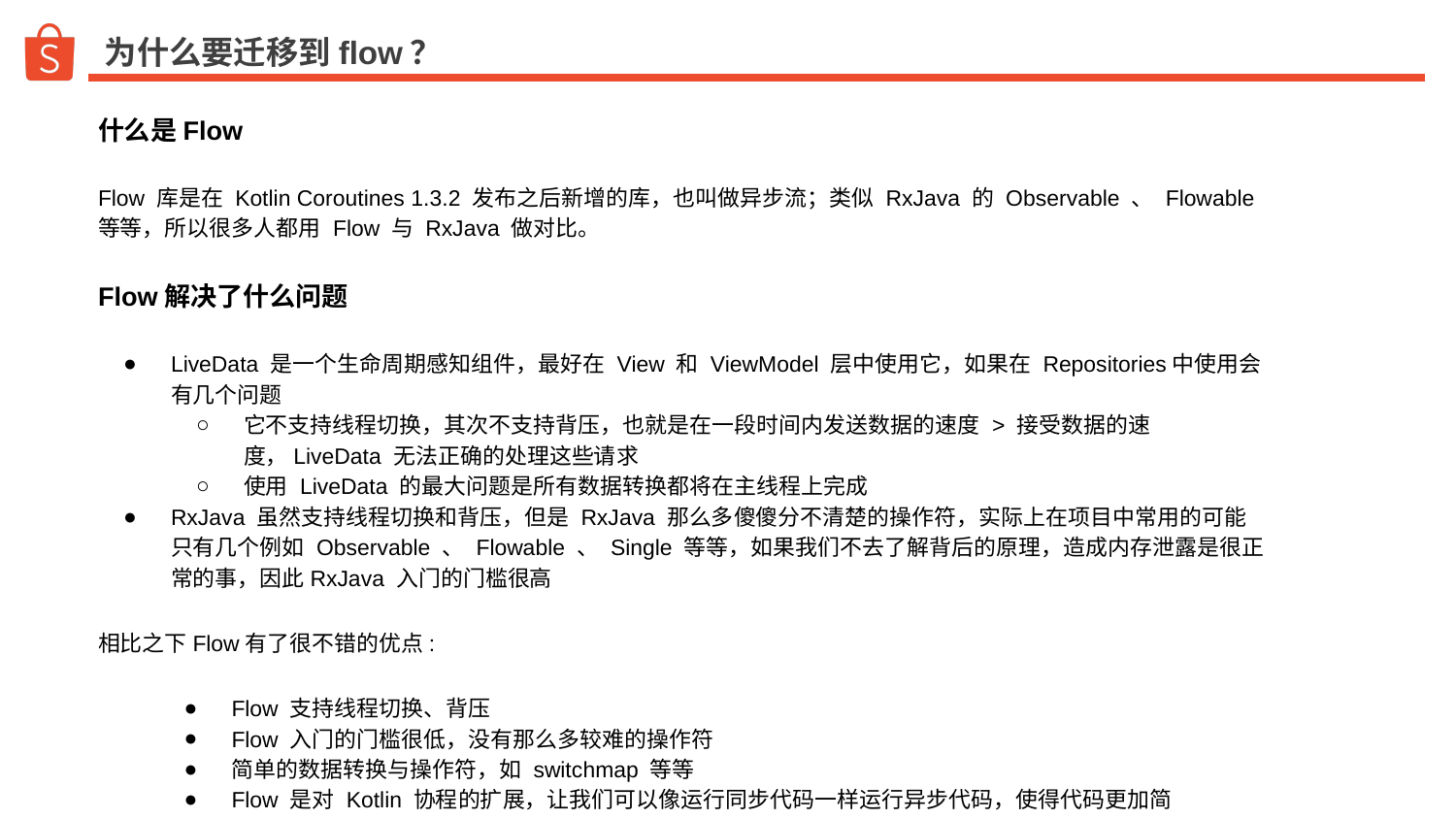

为什么要迁移到flow？

什么是Flow
Flow 库是在 Kotlin Coroutines 1.3.2 发布之后新增的库，也叫做异步流；类似 RxJava 的 Observable 、 Flowable 等等，所以很多人都用 Flow 与 RxJava 做对比。
Flow解决了什么问题
LiveData 是一个生命周期感知组件，最好在 View 和 ViewModel 层中使用它，如果在 Repositories中使用会有几个问题
它不支持线程切换，其次不支持背压，也就是在一段时间内发送数据的速度 > 接受数据的速度，LiveData 无法正确的处理这些请求
使用 LiveData 的最大问题是所有数据转换都将在主线程上完成
RxJava 虽然支持线程切换和背压，但是 RxJava 那么多傻傻分不清楚的操作符，实际上在项目中常用的可能只有几个例如 Observable 、 Flowable 、 Single 等等，如果我们不去了解背后的原理，造成内存泄露是很正常的事，因此RxJava 入门的门槛很高
相比之下Flow有了很不错的优点:
Flow 支持线程切换、背压
Flow 入门的门槛很低，没有那么多较难的操作符
简单的数据转换与操作符，如 switchmap 等等
Flow 是对 Kotlin 协程的扩展，让我们可以像运行同步代码一样运行异步代码，使得代码更加简洁，提高了代码的可读性
解决回调地狱的问题